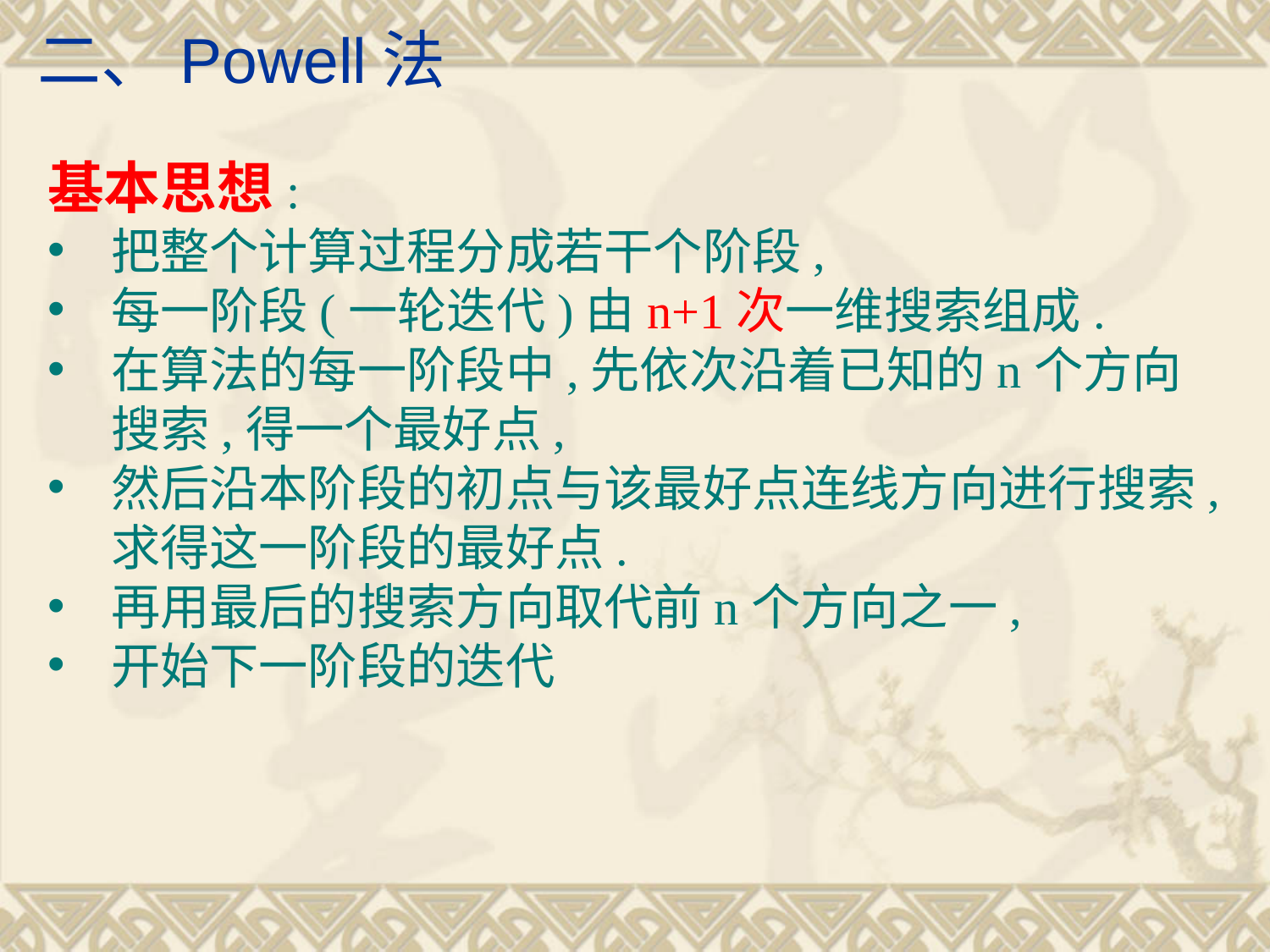

# 二、Powell法
基本思想:
把整个计算过程分成若干个阶段,
每一阶段(一轮迭代)由n+1次一维搜索组成.
在算法的每一阶段中,先依次沿着已知的n个方向搜索,得一个最好点,
然后沿本阶段的初点与该最好点连线方向进行搜索,求得这一阶段的最好点.
再用最后的搜索方向取代前n个方向之一,
开始下一阶段的迭代